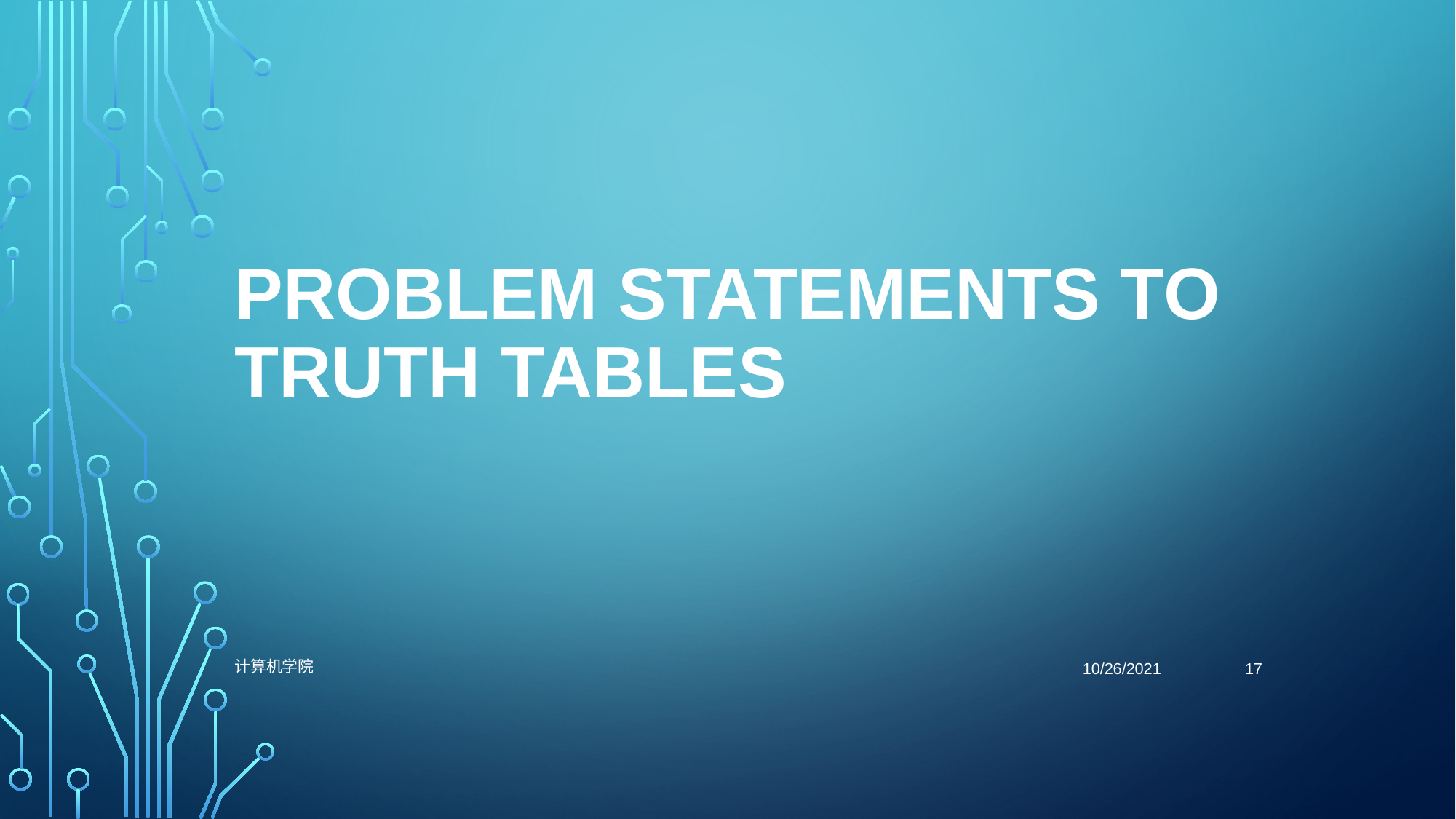

# PROBLEM STATEMENTS TO TRUTH TABLES

17
计算机学院
10/26/2021